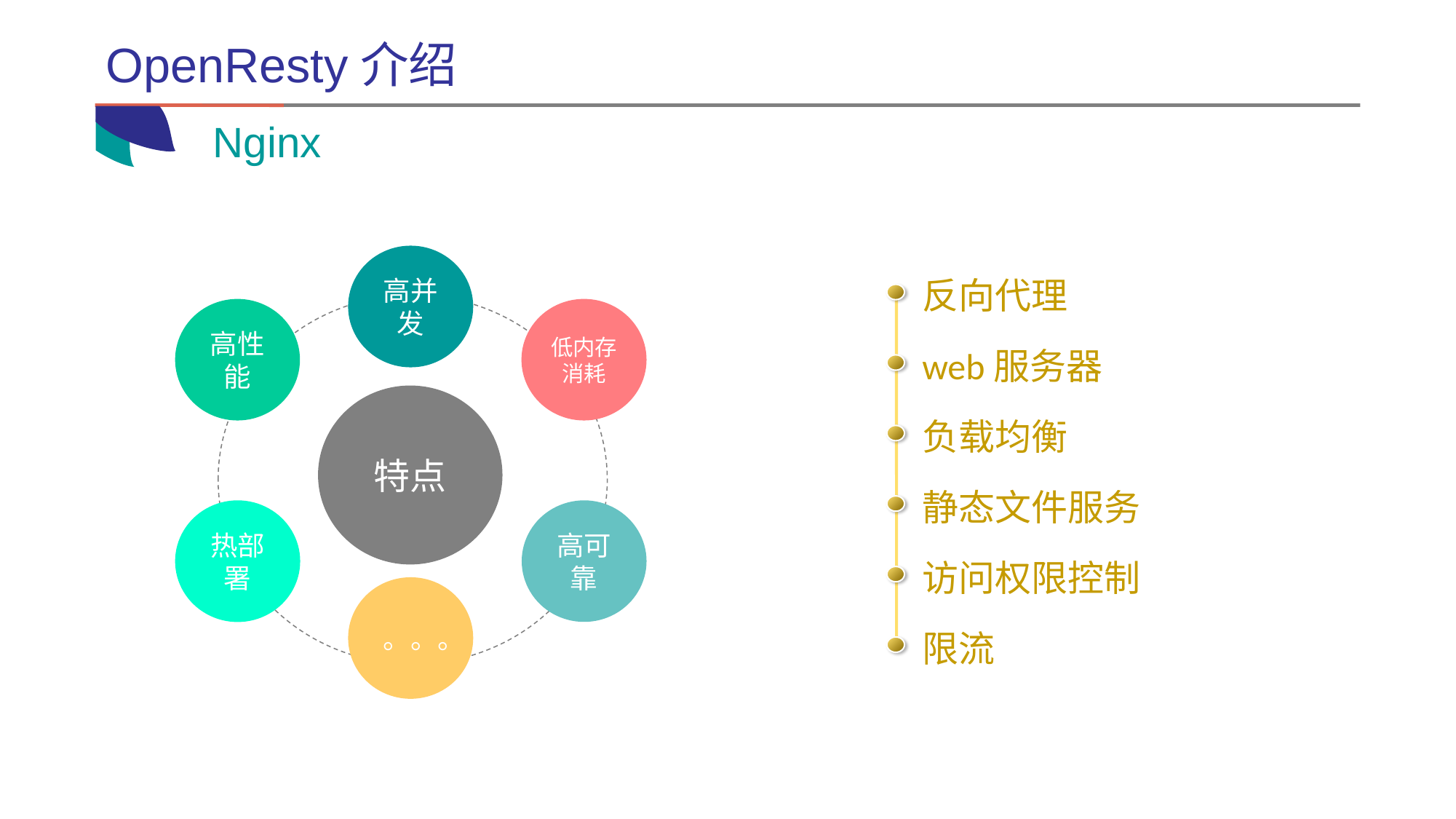

OpenResty介绍

Nginx

高并发
反向代理

高性能
低内存消耗
web服务器

特点
负载均衡

静态文件服务

高可靠
热部署
访问权限控制

。。。
限流